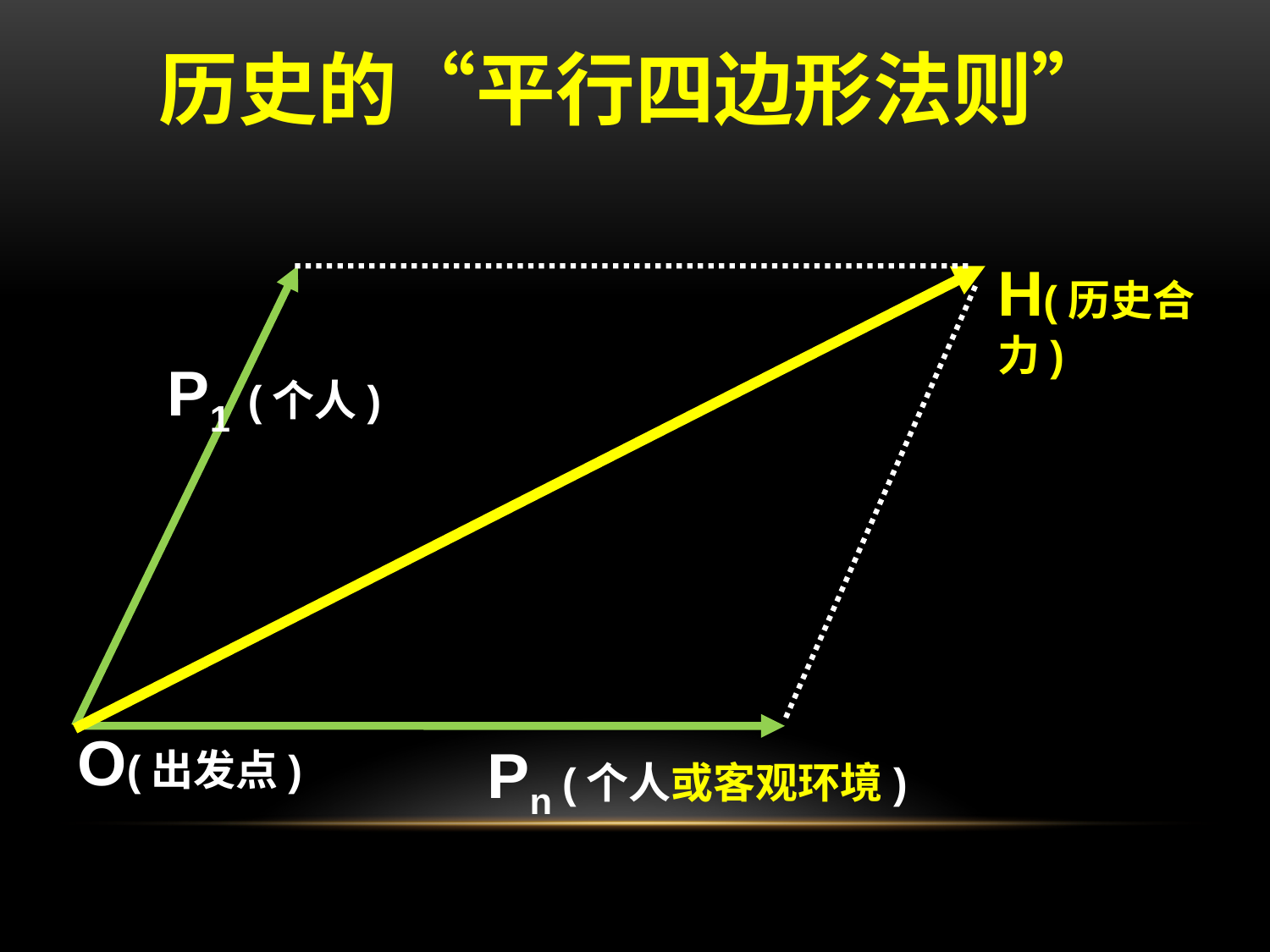

历史的“平行四边形法则”
H(历史合力)

P1 (个人)
O(出发点)

Pn (个人或客观环境)